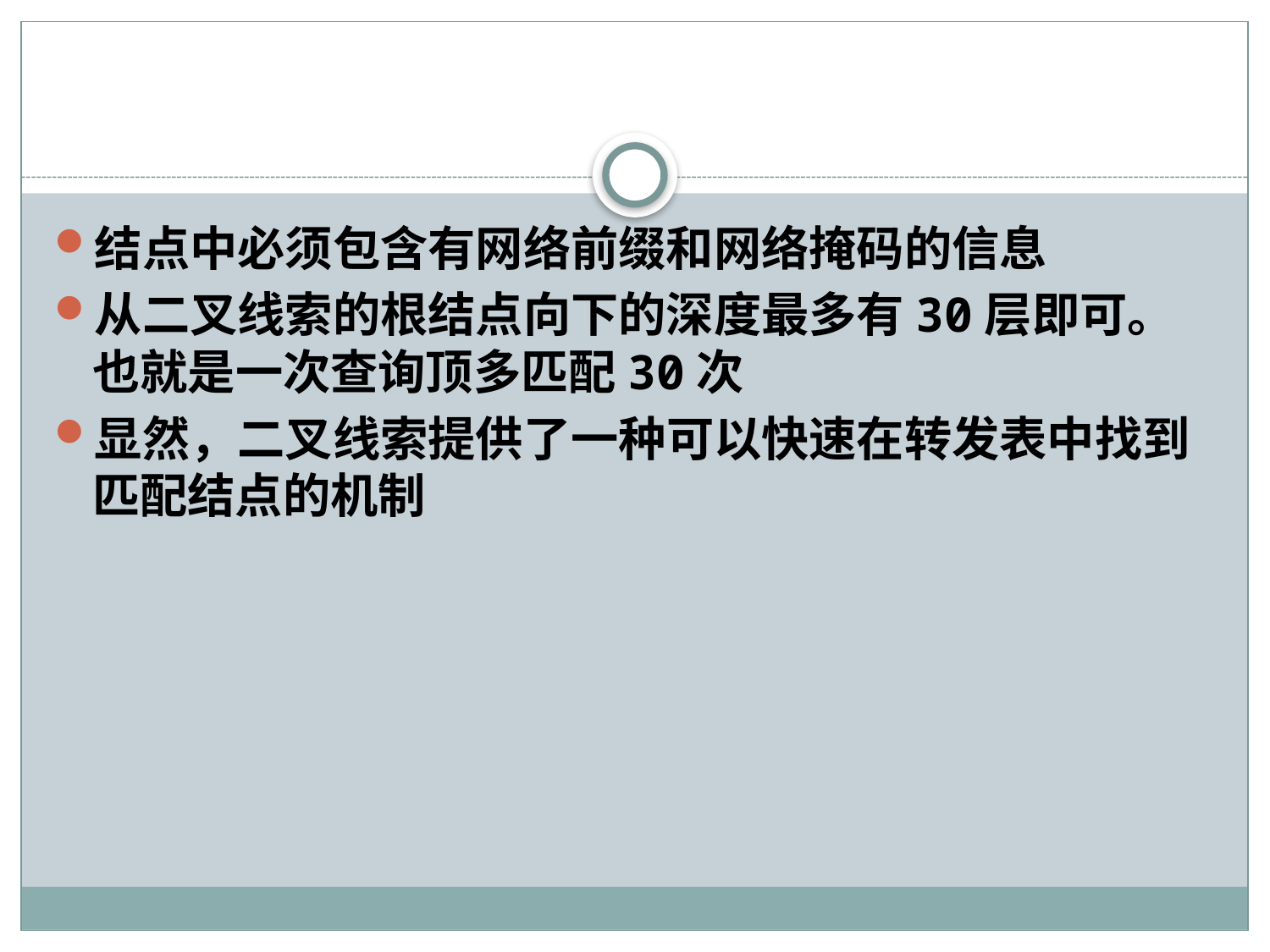

#
结点中必须包含有网络前缀和网络掩码的信息
从二叉线索的根结点向下的深度最多有30层即可。也就是一次查询顶多匹配30次
显然，二叉线索提供了一种可以快速在转发表中找到匹配结点的机制